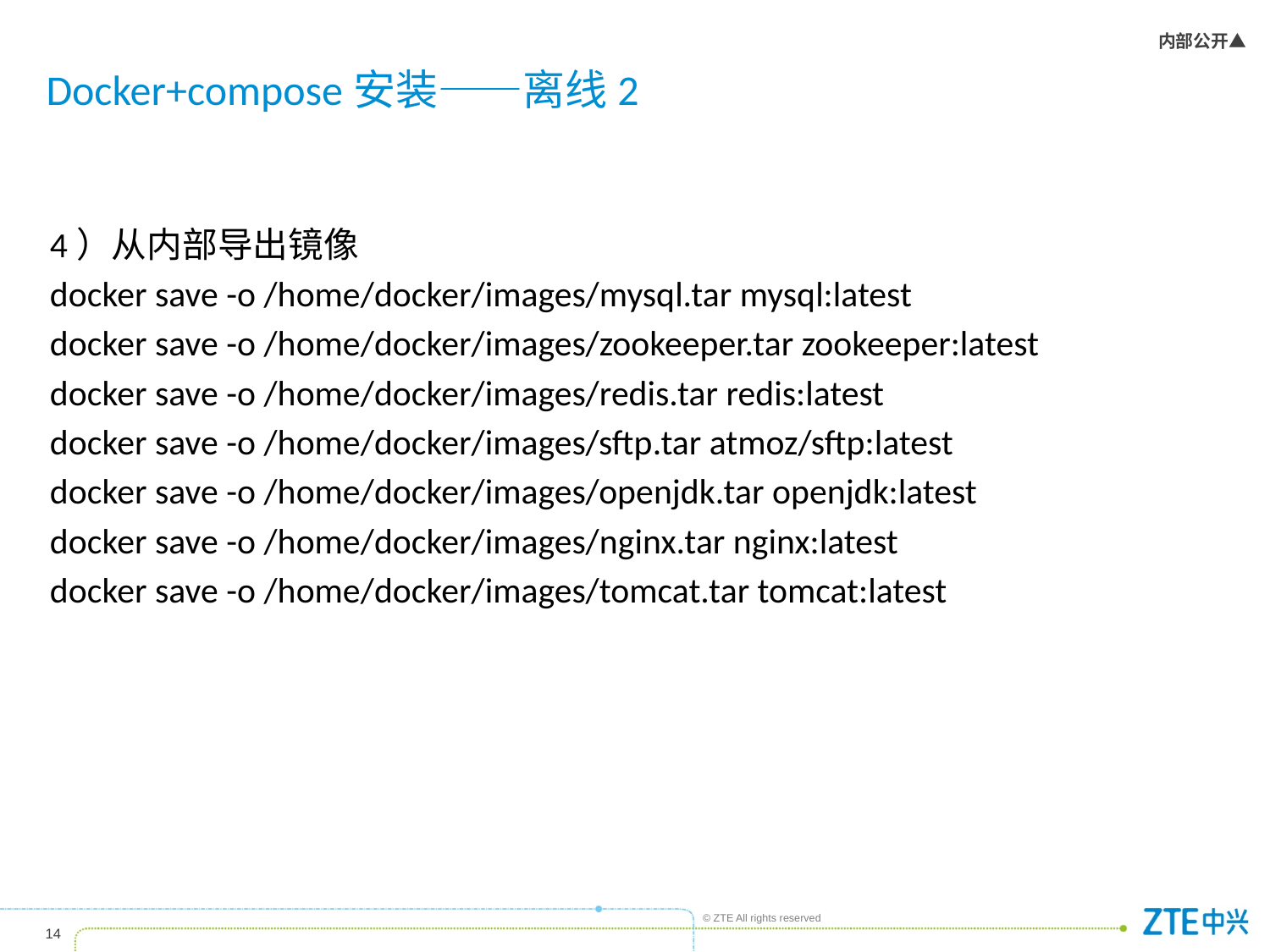

# Docker+compose安装——离线2
4）从内部导出镜像
docker save -o /home/docker/images/mysql.tar mysql:latest
docker save -o /home/docker/images/zookeeper.tar zookeeper:latest
docker save -o /home/docker/images/redis.tar redis:latest
docker save -o /home/docker/images/sftp.tar atmoz/sftp:latest
docker save -o /home/docker/images/openjdk.tar openjdk:latest
docker save -o /home/docker/images/nginx.tar nginx:latest
docker save -o /home/docker/images/tomcat.tar tomcat:latest